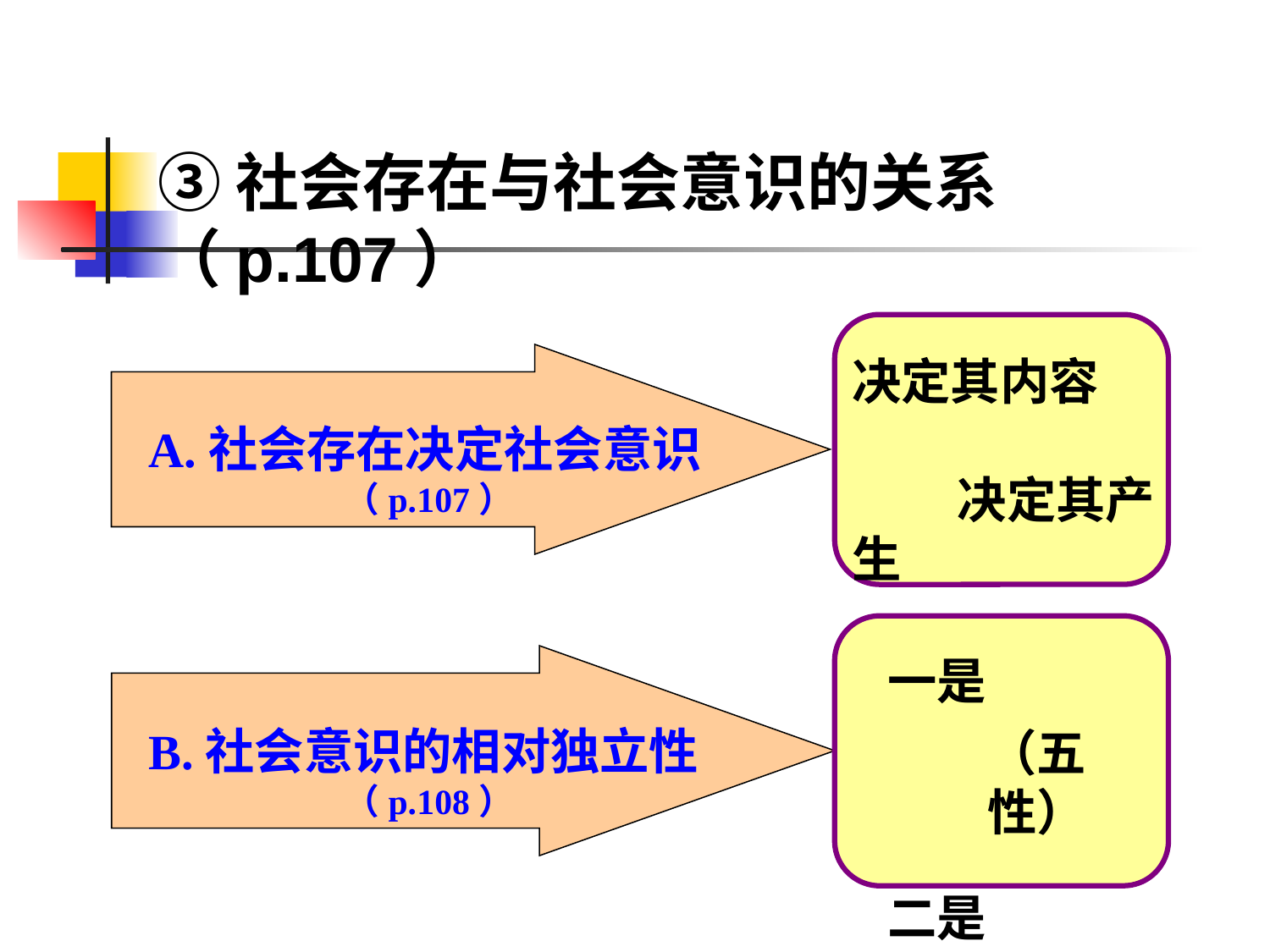

③社会存在与社会意识的关系（p.107）

决定其内容　　                                   决定其产生　　　　　　　　　　　　　　决定其变化

  A.社会存在决定社会意识
（p.107）

一是　　                                   二是　　　　　　　　　　　　　　三是

  B.社会意识的相对独立性
（p.108）
（五性）